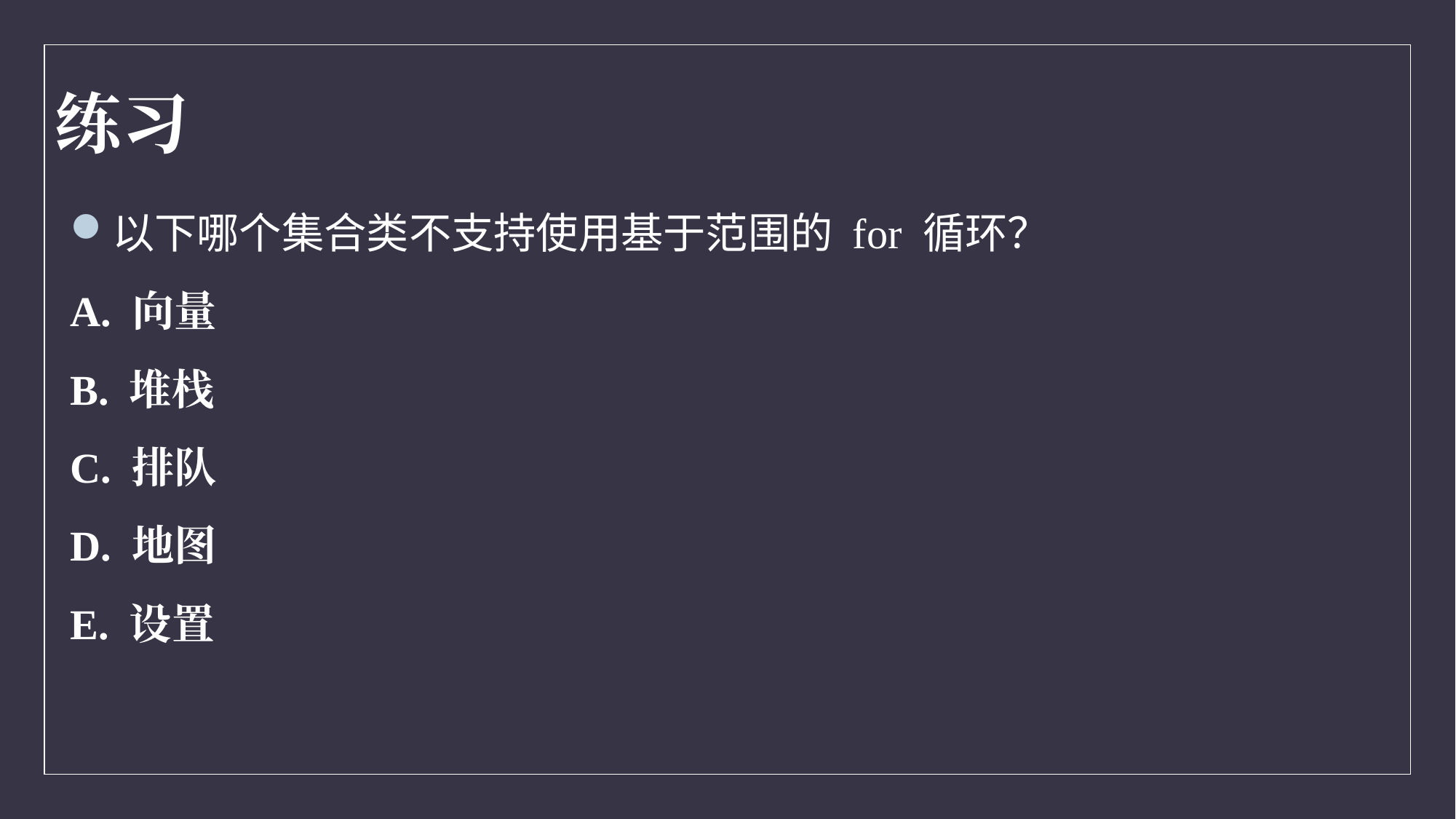

练习
以下哪个集合类不支持使用基于范围的 for 循环？
A. 向量
B. 堆栈
C. 排队
D. 地图
E. 设置